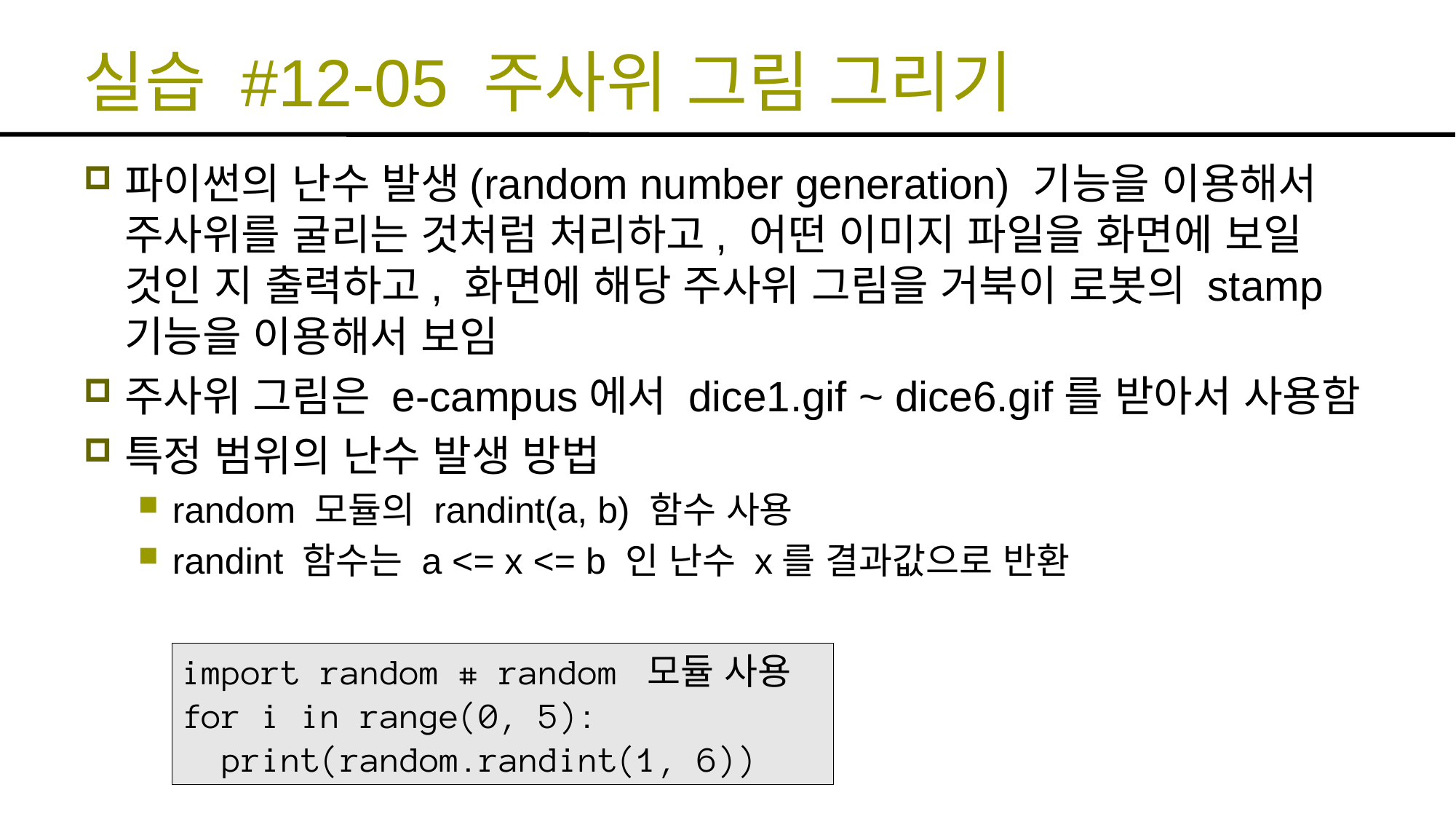

# 실습 #12-05 주사위 그림 그리기
파이썬의 난수 발생(random number generation) 기능을 이용해서 주사위를 굴리는 것처럼 처리하고, 어떤 이미지 파일을 화면에 보일 것인 지 출력하고, 화면에 해당 주사위 그림을 거북이 로봇의 stamp 기능을 이용해서 보임
주사위 그림은 e-campus에서 dice1.gif ~ dice6.gif를 받아서 사용함
특정 범위의 난수 발생 방법
random 모듈의 randint(a, b) 함수 사용
randint 함수는 a <= x <= b 인 난수 x를 결과값으로 반환

import random # random 모듈 사용
for i in range(0, 5):
  print(random.randint(1, 6))